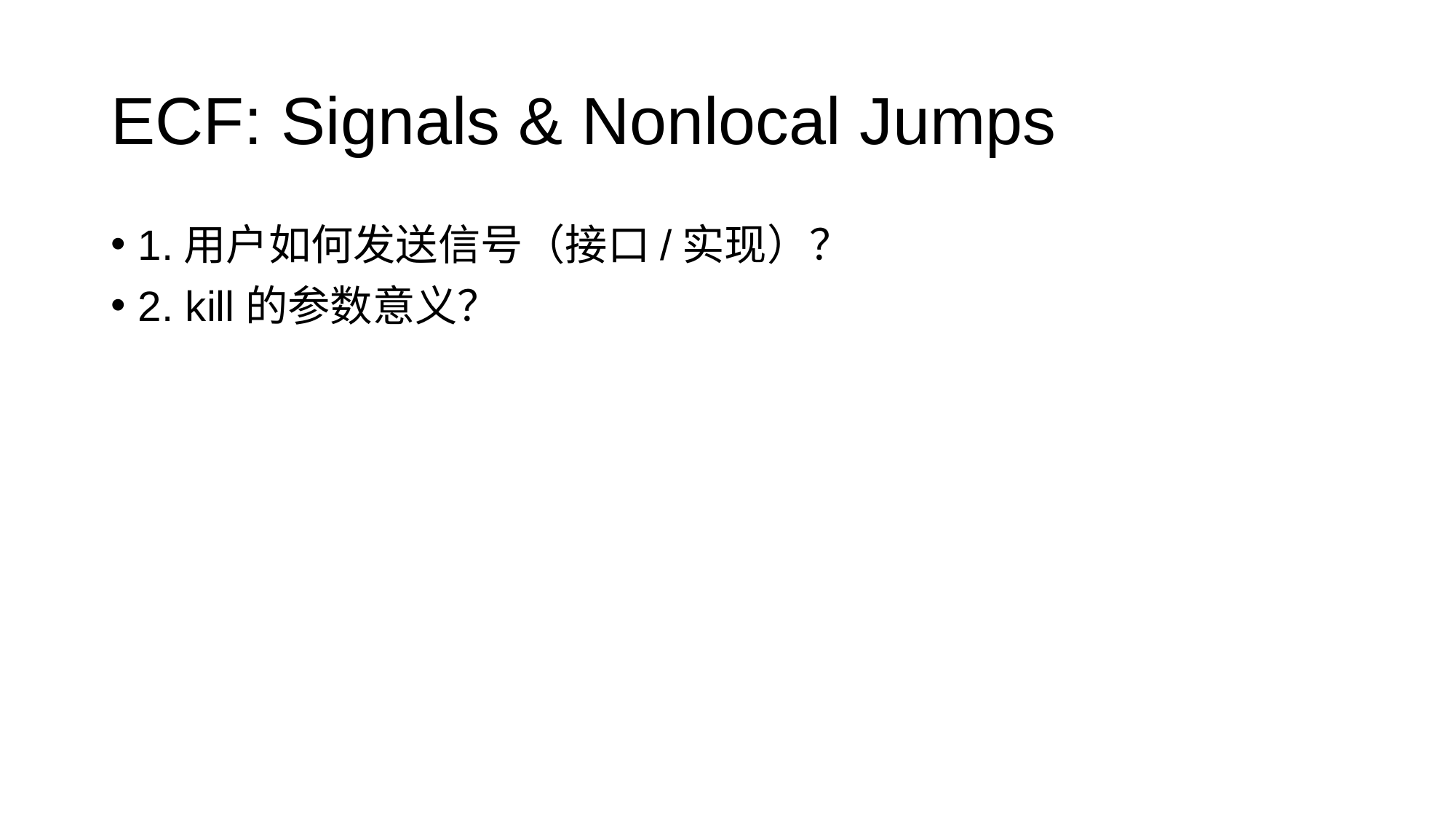

# ECF: Signals & Nonlocal Jumps
1.用户如何发送信号（接口/实现）？
2. kill的参数意义？